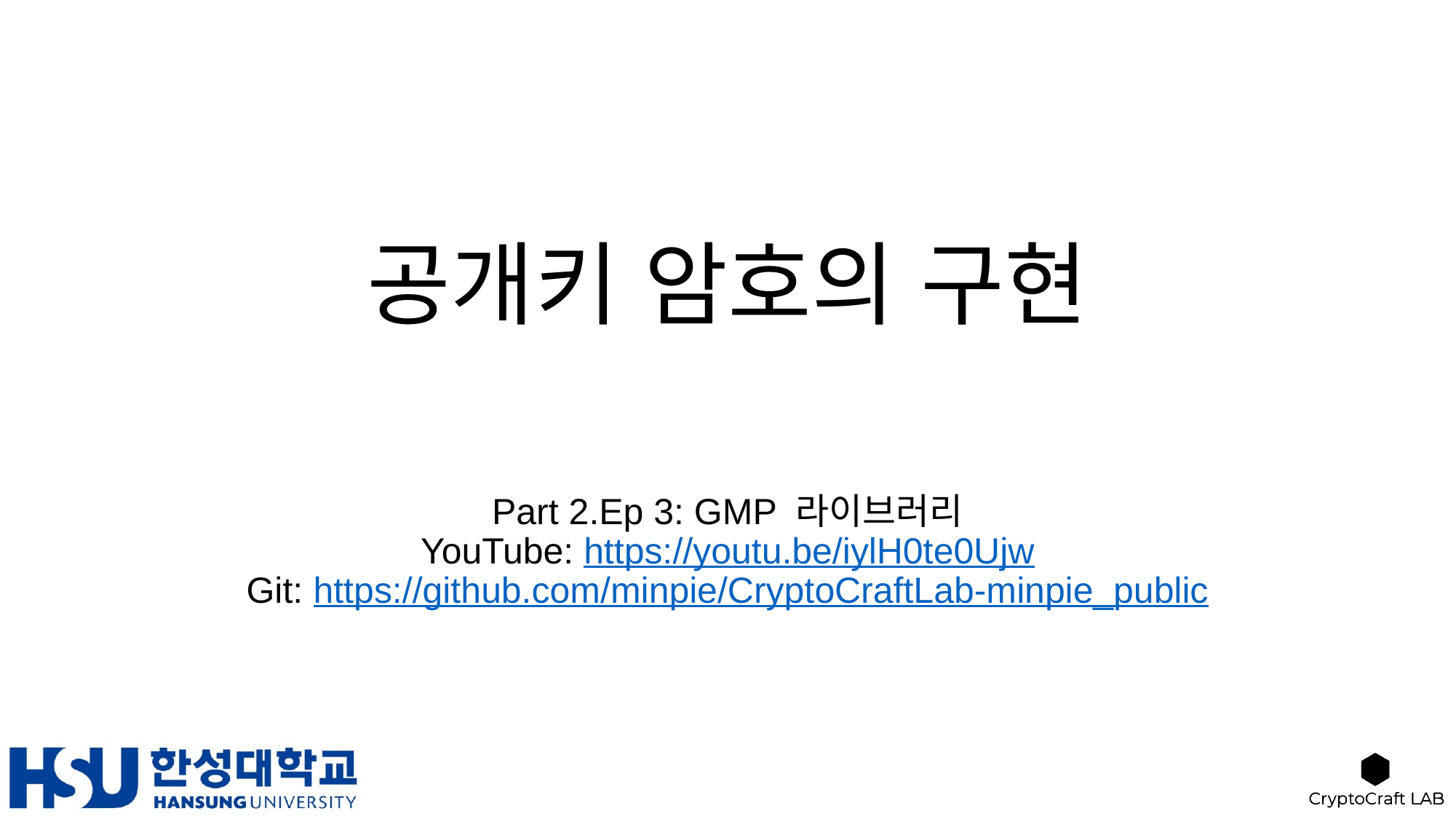

# 공개키 암호의 구현
Part 2.Ep 3: GMP 라이브러리
YouTube: https://youtu.be/iylH0te0Ujw
Git: https://github.com/minpie/CryptoCraftLab-minpie_public